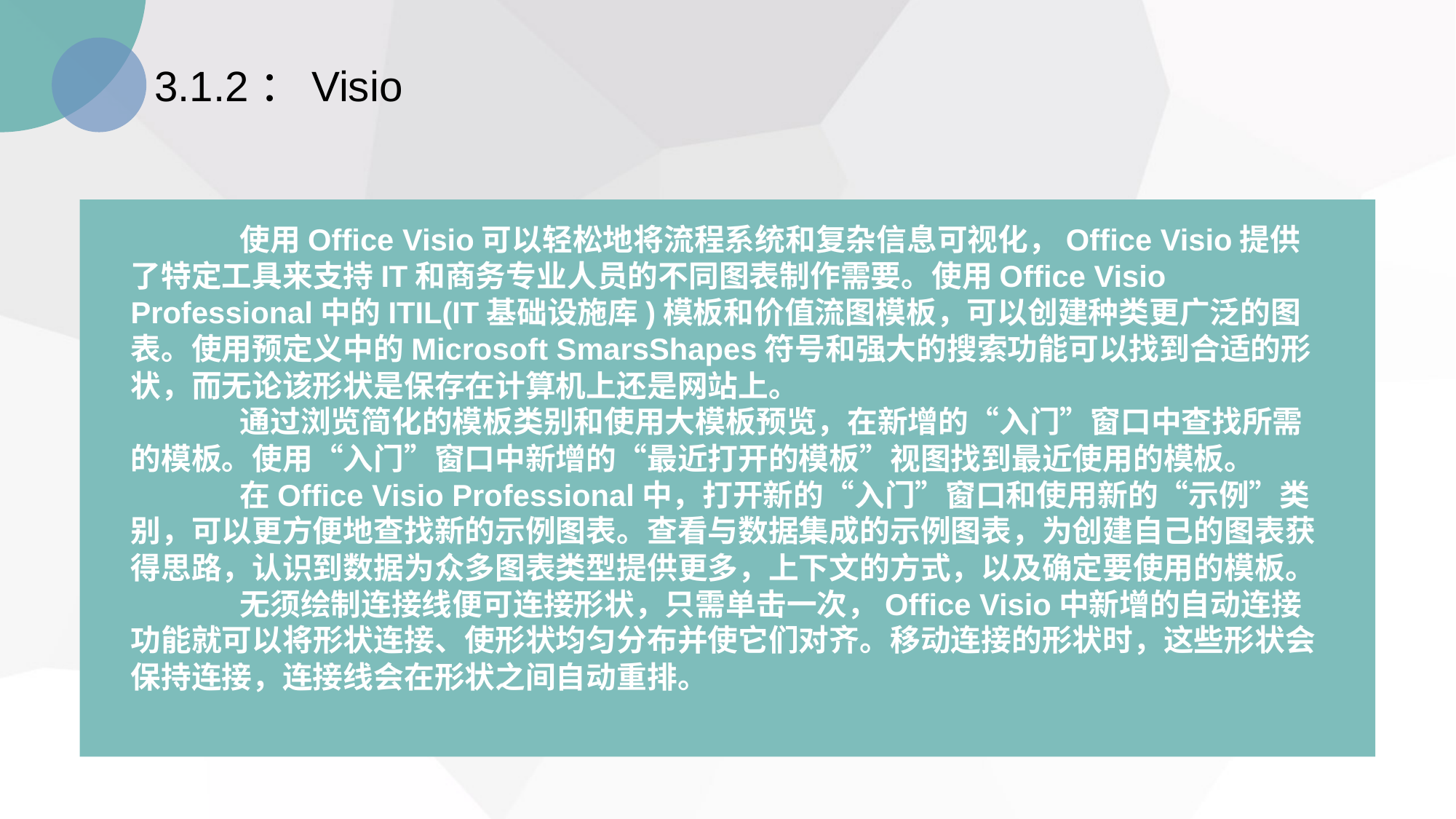

3.1.2：Visio

	使用Office Visio可以轻松地将流程系统和复杂信息可视化，Office Visio提供了特定工具来支持IT和商务专业人员的不同图表制作需要。使用Office Visio Professional中的ITIL(IT基础设施库)模板和价值流图模板，可以创建种类更广泛的图表。使用预定义中的Microsoft SmarsShapes符号和强大的搜索功能可以找到合适的形状，而无论该形状是保存在计算机上还是网站上。
	通过浏览简化的模板类别和使用大模板预览，在新增的“入门”窗口中查找所需的模板。使用“入门”窗口中新增的“最近打开的模板”视图找到最近使用的模板。
	在Office Visio Professional中，打开新的“入门”窗口和使用新的“示例”类别，可以更方便地查找新的示例图表。查看与数据集成的示例图表，为创建自己的图表获得思路，认识到数据为众多图表类型提供更多，上下文的方式，以及确定要使用的模板。
	无须绘制连接线便可连接形状，只需单击一次，Office Visio中新增的自动连接功能就可以将形状连接、使形状均匀分布并使它们对齐。移动连接的形状时，这些形状会保持连接，连接线会在形状之间自动重排。